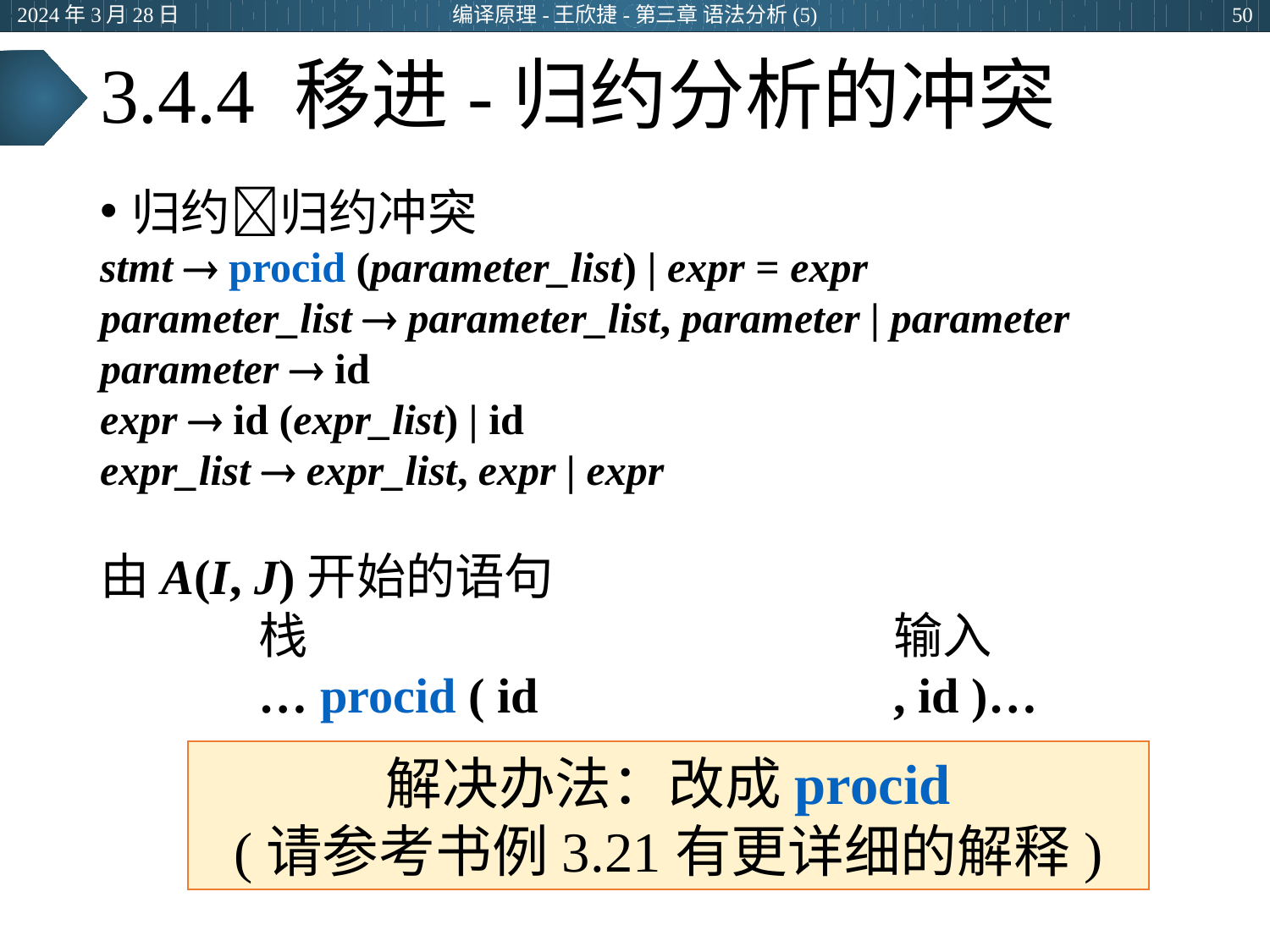

2024年3月28日
编译原理-王欣捷-第三章 语法分析(5)
50
# 3.4.4 移进-归约分析的冲突
归约−归约冲突
stmt → procid (parameter_list) | expr = expr
parameter_list → parameter_list, parameter | parameter
parameter → id
expr → id (expr_list) | id
expr_list → expr_list, expr | expr

由A(I, J)开始的语句
		栈					输入
		… procid ( id 			, id )…
解决办法：改成procid
(请参考书例3.21有更详细的解释)